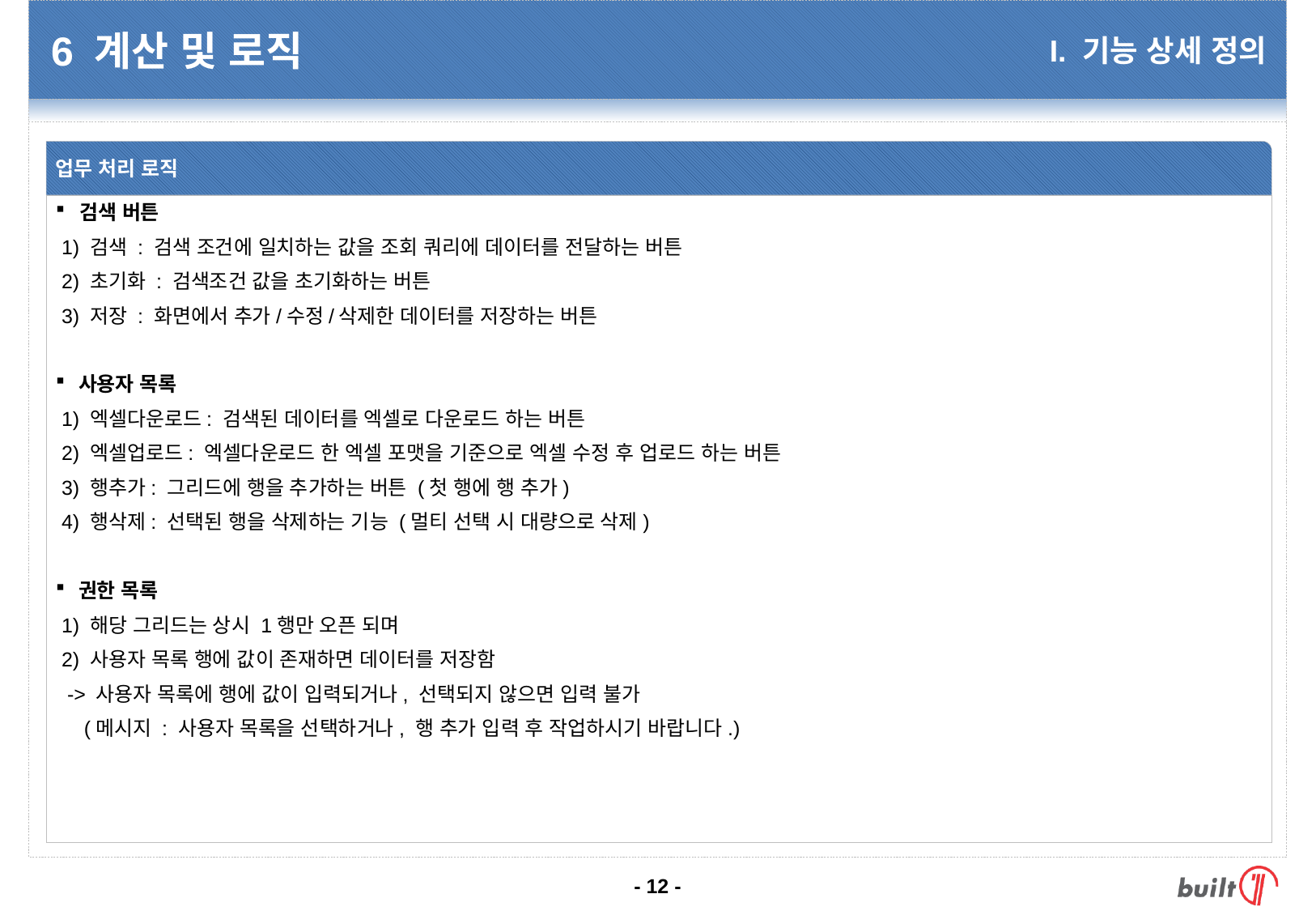

# 6 계산 및 로직
I. 기능 상세 정의
업무 처리 로직
검색 버튼
 1) 검색 : 검색 조건에 일치하는 값을 조회 쿼리에 데이터를 전달하는 버튼
 2) 초기화 : 검색조건 값을 초기화하는 버튼
 3) 저장 : 화면에서 추가/수정/삭제한 데이터를 저장하는 버튼

사용자 목록
 1) 엑셀다운로드: 검색된 데이터를 엑셀로 다운로드 하는 버튼
 2) 엑셀업로드: 엑셀다운로드 한 엑셀 포맷을 기준으로 엑셀 수정 후 업로드 하는 버튼
 3) 행추가: 그리드에 행을 추가하는 버튼 (첫 행에 행 추가)
 4) 행삭제: 선택된 행을 삭제하는 기능 (멀티 선택 시 대량으로 삭제)

권한 목록
 1) 해당 그리드는 상시 1행만 오픈 되며
 2) 사용자 목록 행에 값이 존재하면 데이터를 저장함
  -> 사용자 목록에 행에 값이 입력되거나, 선택되지 않으면 입력 불가
     (메시지 : 사용자 목록을 선택하거나, 행 추가 입력 후 작업하시기 바랍니다.)